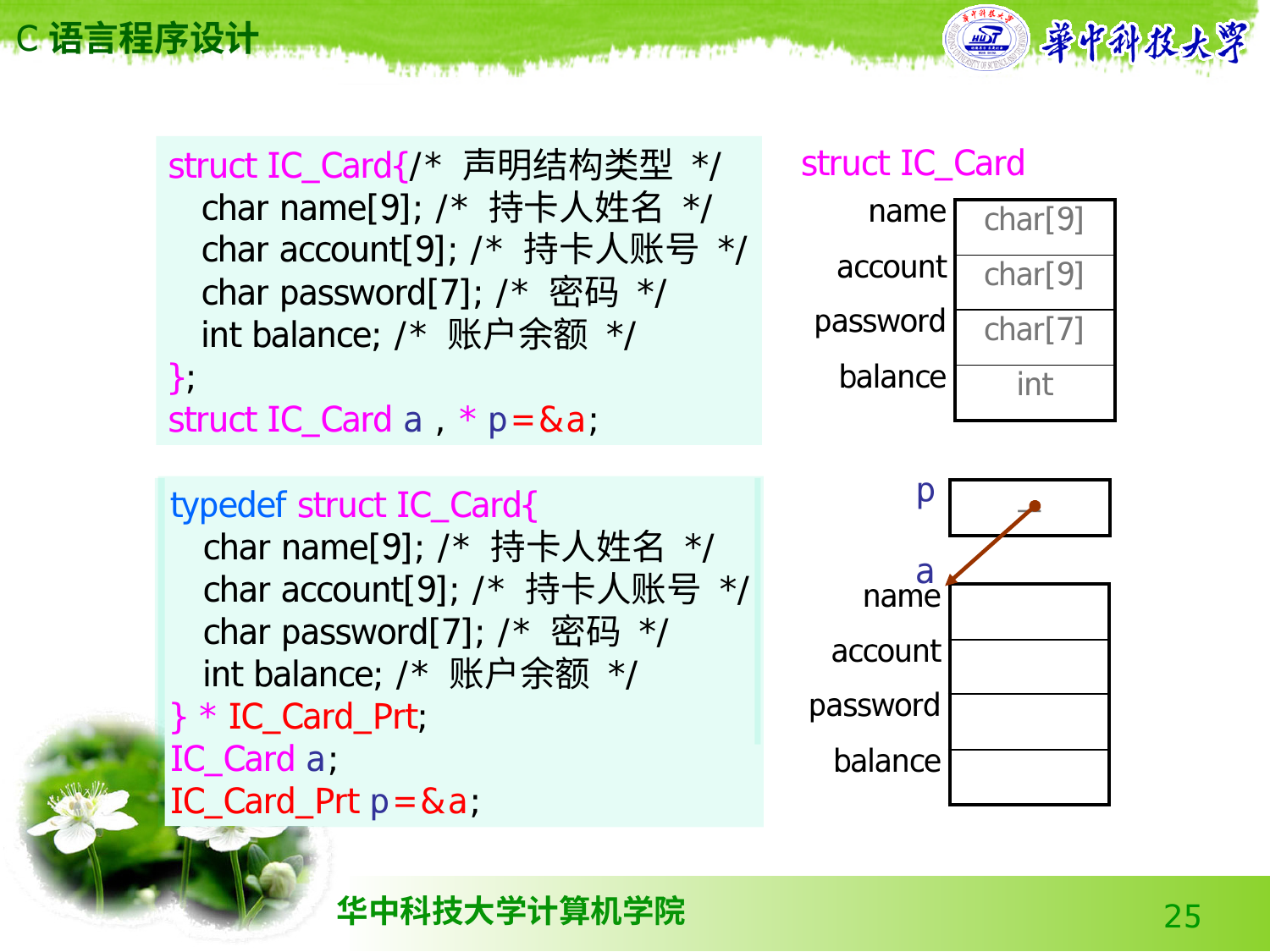

struct IC_Card
struct IC_Card{/* 声明结构类型 */
   char name[9]; /* 持卡人姓名 */
   char account[9]; /* 持卡人账号 */
   char password[7]; /* 密码 */
   int balance; /* 账户余额 */
};
struct IC_Card a , * p=&a;
| name |
| --- |
| account |
| password |
| balance |
| char[9] |
| --- |
| char[9] |
| char[7] |
| int |
p

typedef struct IC_Card{
   char name[9]; /* 持卡人姓名 */
   char account[9]; /* 持卡人账号 */
   char password[7]; /* 密码 */
   int balance; /* 账户余额 */
} * IC_Card_Prt;
IC_Card a;
IC_Card_Prt p=&a;
struct IC_Card{/* 声明结构类型 */
   char name[9]; /* 持卡人姓名 */
   char account[9]; /* 持卡人账号 */
   char password[7]; /* 密码 */
   int balance; /* 账户余额 */
} a , * p=&a;
| － |
| --- |

a
| name |
| --- |
| account |
| password |
| balance |
|  |
| --- |
|  |
|  |
|  |
25